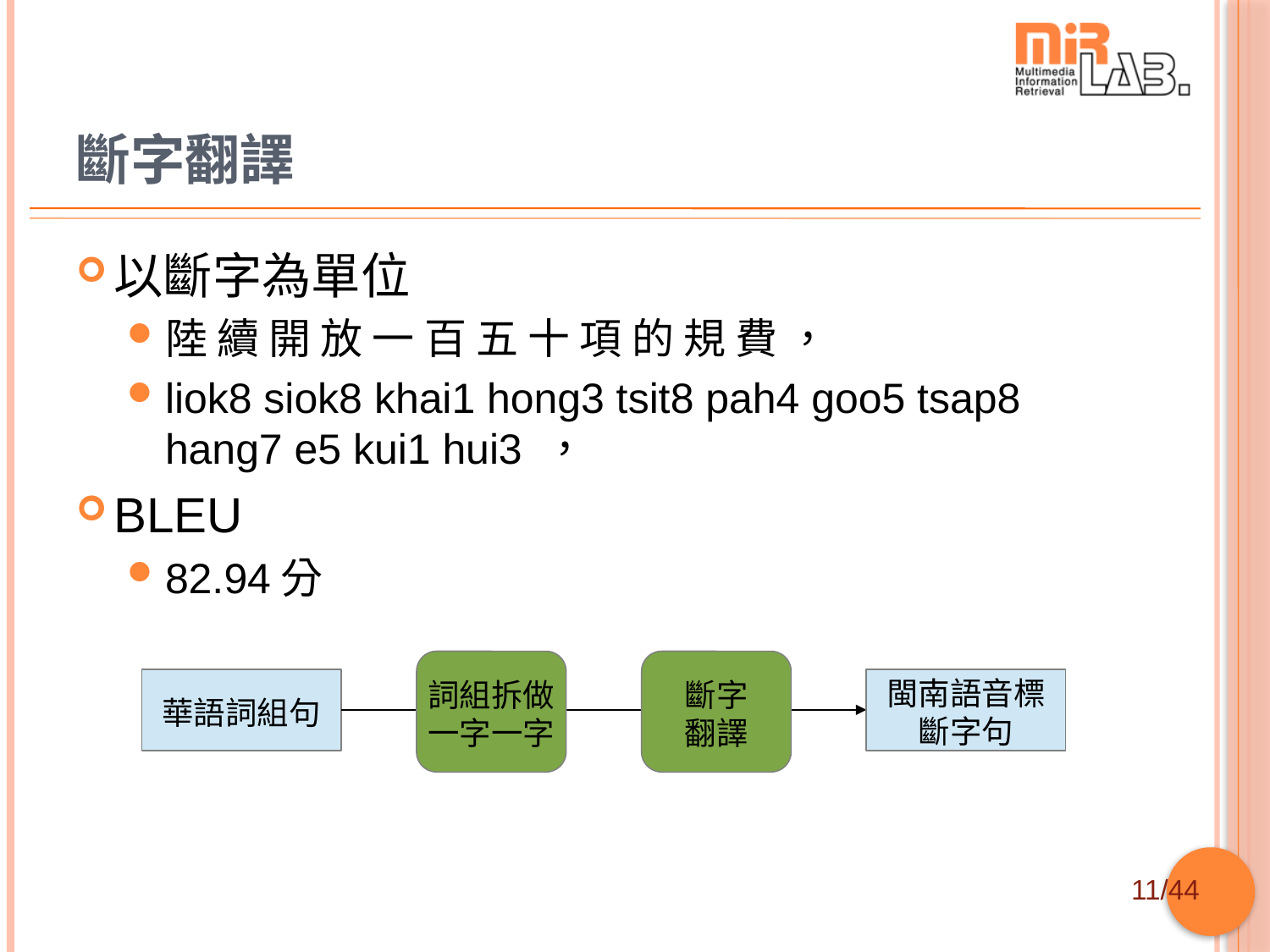

# 斷字翻譯
以斷字為單位
陸 續 開 放 一 百 五 十 項 的 規 費 ，
liok8 siok8 khai1 hong3 tsit8 pah4 goo5 tsap8 hang7 e5 kui1 hui3 ，
BLEU
82.94分
詞組拆做
一字一字
斷字
翻譯
華語詞組句
閩南語音標
斷字句